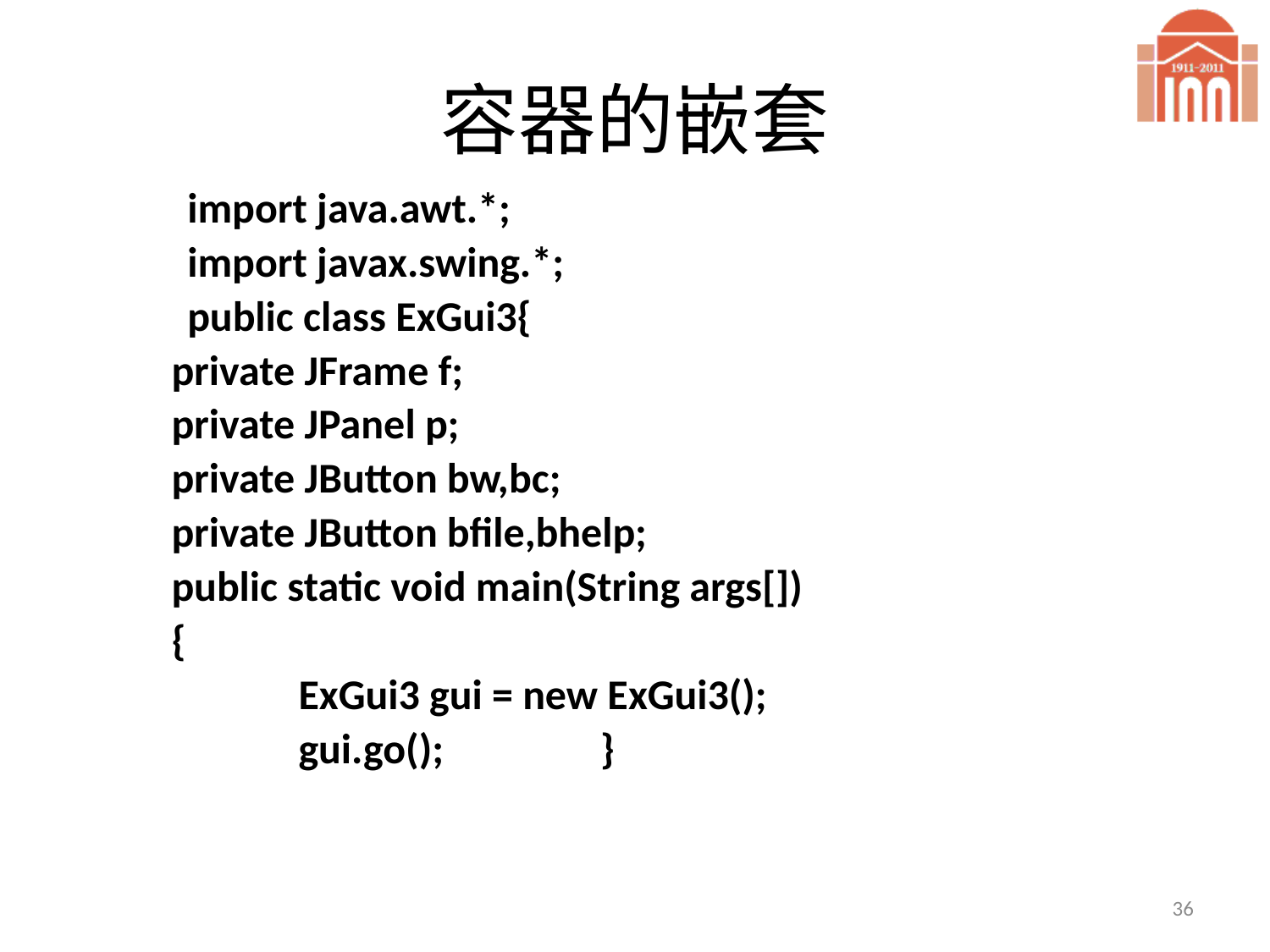

# 容器的嵌套
		import java.awt.*;
		import javax.swing.*;
		public class ExGui3{
	private JFrame f;
	private JPanel p;
	private JButton bw,bc;
	private JButton bfile,bhelp;
	public static void main(String args[])
	{
		ExGui3 gui = new ExGui3();
		gui.go();	     }

36